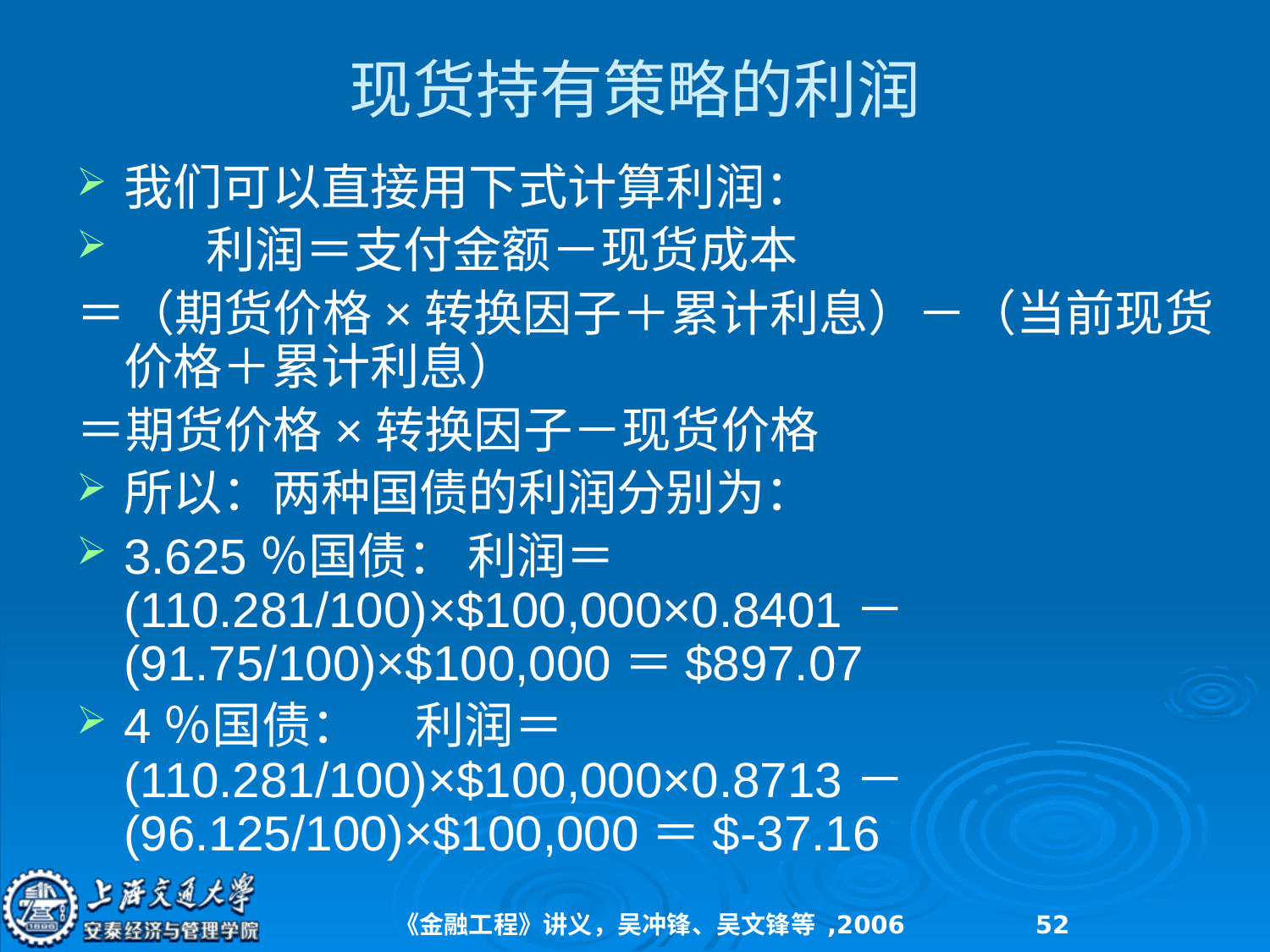

# 现货持有策略的利润
我们可以直接用下式计算利润：
　   利润＝支付金额－现货成本
＝（期货价格×转换因子＋累计利息）－（当前现货价格＋累计利息）
＝期货价格×转换因子－现货价格
所以：两种国债的利润分别为：
3.625％国债： 利润＝(110.281/100)×$100,000×0.8401－(91.75/100)×$100,000＝$897.07
4％国债：     利润＝(110.281/100)×$100,000×0.8713－(96.125/100)×$100,000＝$-37.16